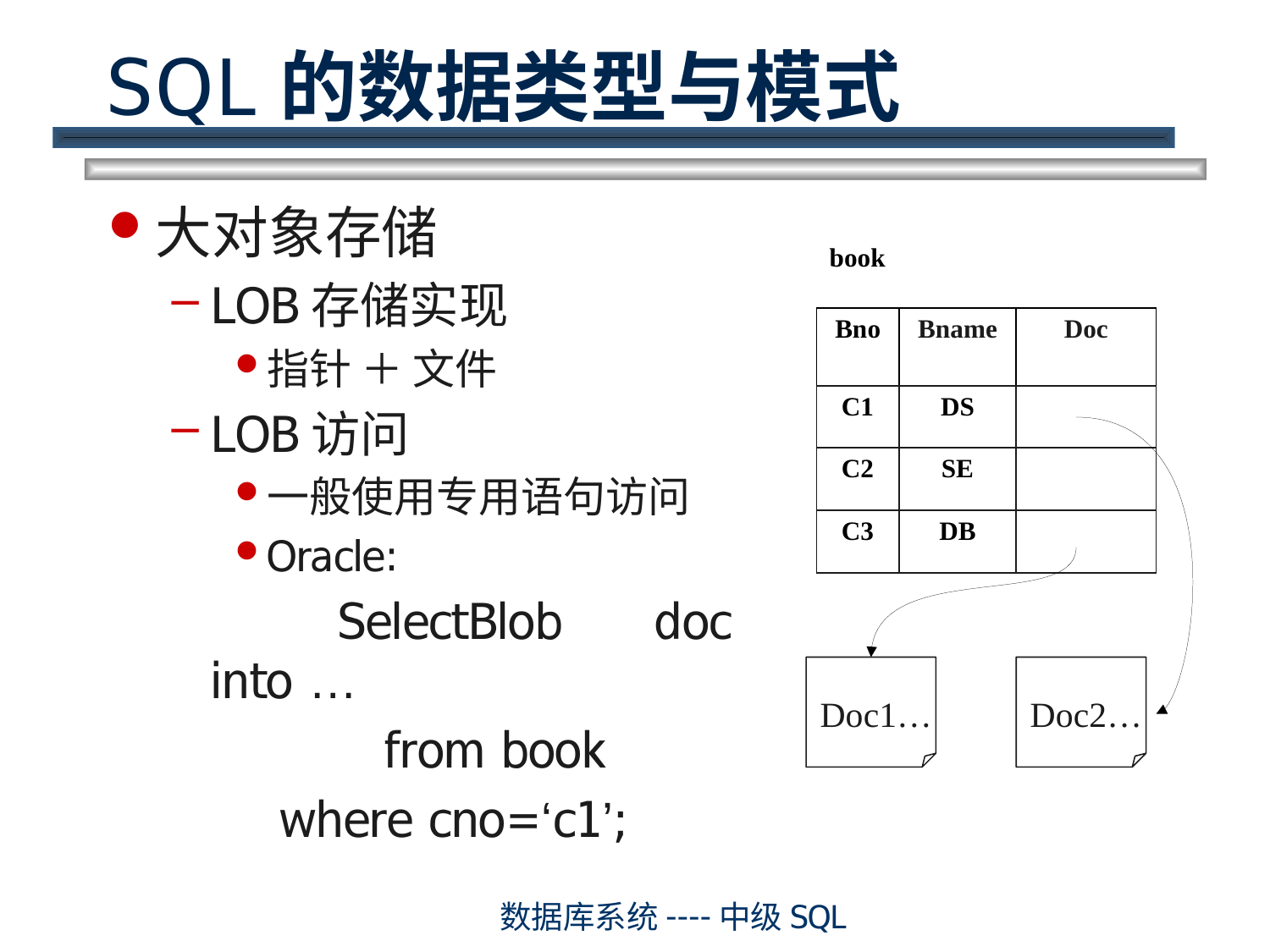

# SQL的数据类型与模式
大对象存储
LOB存储实现
指针 ＋ 文件
LOB访问
一般使用专用语句访问
Oracle:
		SelectBlob doc into …
		   from book
       where cno=‘c1’;

| book |  |  |
| --- | --- | --- |
| Bno | Bname | Doc |
| C1 | DS |  |
| C2 | SE |  |
| C3 | DB |  |

Doc1…
Doc2…
数据库系统----中级SQL